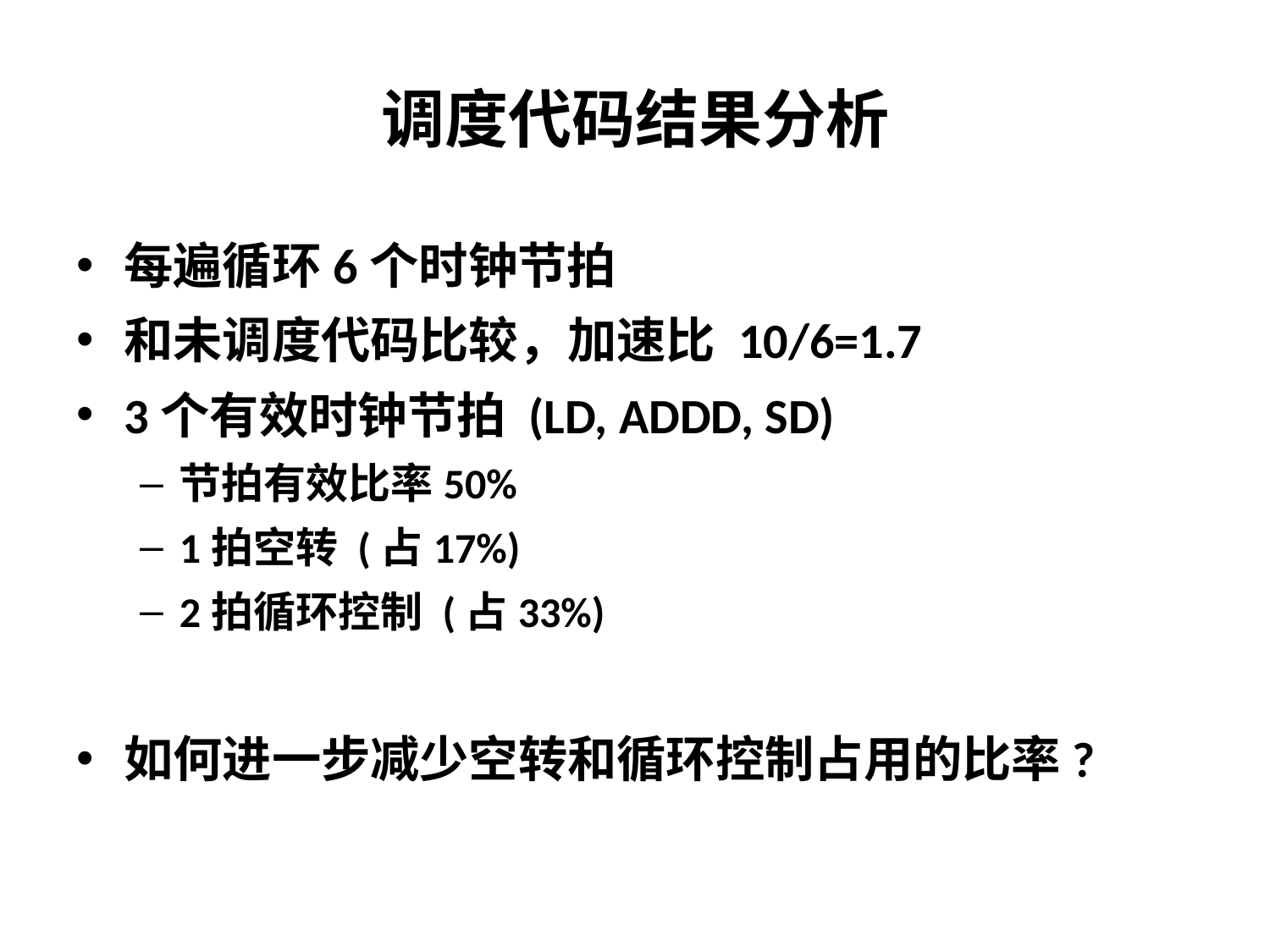

调度代码结果分析
每遍循环6个时钟节拍
和未调度代码比较，加速比 10/6=1.7
3个有效时钟节拍 (LD, ADDD, SD)
节拍有效比率50%
1拍空转 (占17%)
2拍循环控制 (占33%)

如何进一步减少空转和循环控制占用的比率?